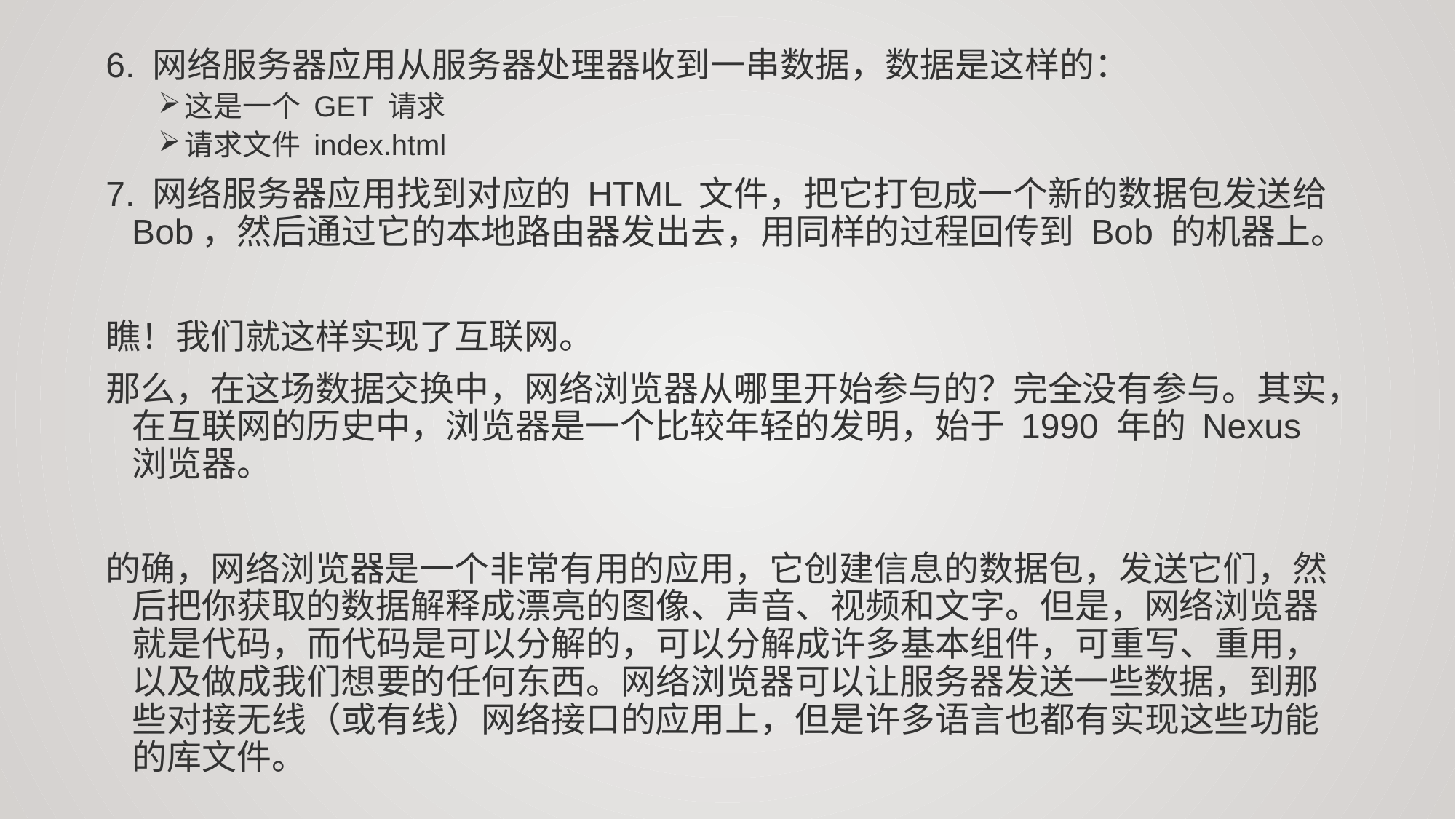

6. 网络服务器应用从服务器处理器收到一串数据，数据是这样的：
这是一个 GET 请求
请求文件 index.html
7. 网络服务器应用找到对应的 HTML 文件，把它打包成一个新的数据包发送给 Bob，然后通过它的本地路由器发出去，用同样的过程回传到 Bob 的机器上。

瞧！我们就这样实现了互联网。
那么，在这场数据交换中，网络浏览器从哪里开始参与的？完全没有参与。其实，在互联网的历史中，浏览器是一个比较年轻的发明，始于 1990 年的 Nexus 浏览器。

的确，网络浏览器是一个非常有用的应用，它创建信息的数据包，发送它们，然后把你获取的数据解释成漂亮的图像、声音、视频和文字。但是，网络浏览器就是代码，而代码是可以分解的，可以分解成许多基本组件，可重写、重用，以及做成我们想要的任何东西。网络浏览器可以让服务器发送一些数据，到那些对接无线（或有线）网络接口的应用上，但是许多语言也都有实现这些功能的库文件。